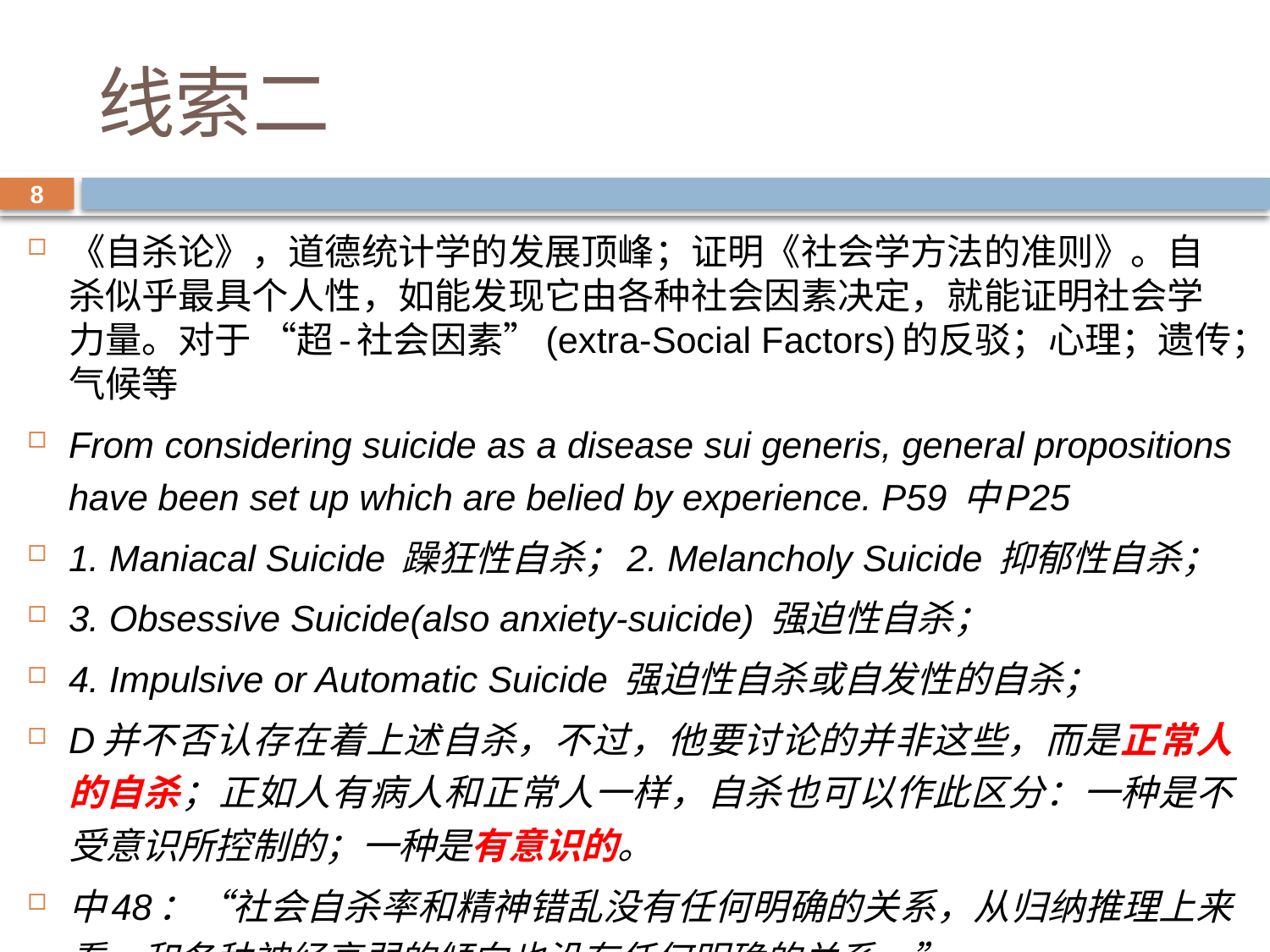

# 线索二
8
《自杀论》，道德统计学的发展顶峰；证明《社会学方法的准则》。自杀似乎最具个人性，如能发现它由各种社会因素决定，就能证明社会学力量。对于 “超-社会因素”(extra-Social Factors)的反驳；心理；遗传；气候等
From considering suicide as a disease sui generis, general propositions have been set up which are belied by experience. P59 中P25
1. Maniacal Suicide 躁狂性自杀；2. Melancholy Suicide 抑郁性自杀；
3. Obsessive Suicide(also anxiety-suicide) 强迫性自杀；
4. Impulsive or Automatic Suicide 强迫性自杀或自发性的自杀；
D并不否认存在着上述自杀，不过，他要讨论的并非这些，而是正常人的自杀；正如人有病人和正常人一样，自杀也可以作此区分：一种是不受意识所控制的；一种是有意识的。
中48：“社会自杀率和精神错乱没有任何明确的关系，从归纳推理上来看，和各种神经衰弱的倾向也没有任何明确的关系。”